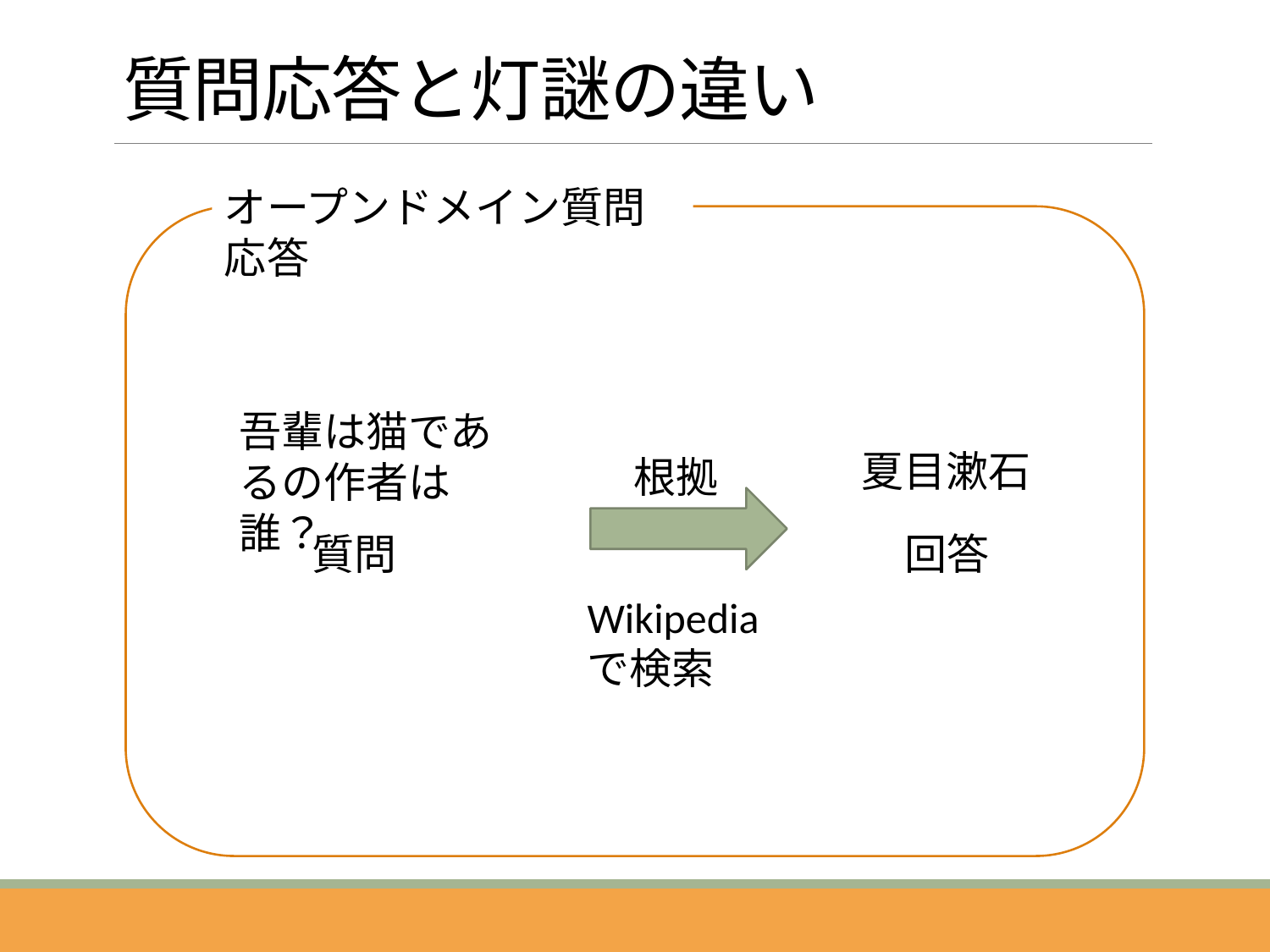

# 質問応答と灯謎の違い
オープンドメイン質問応答

吾輩は猫であるの作者は誰？
夏目漱石
根拠

質問
回答
Wikipediaで検索
2